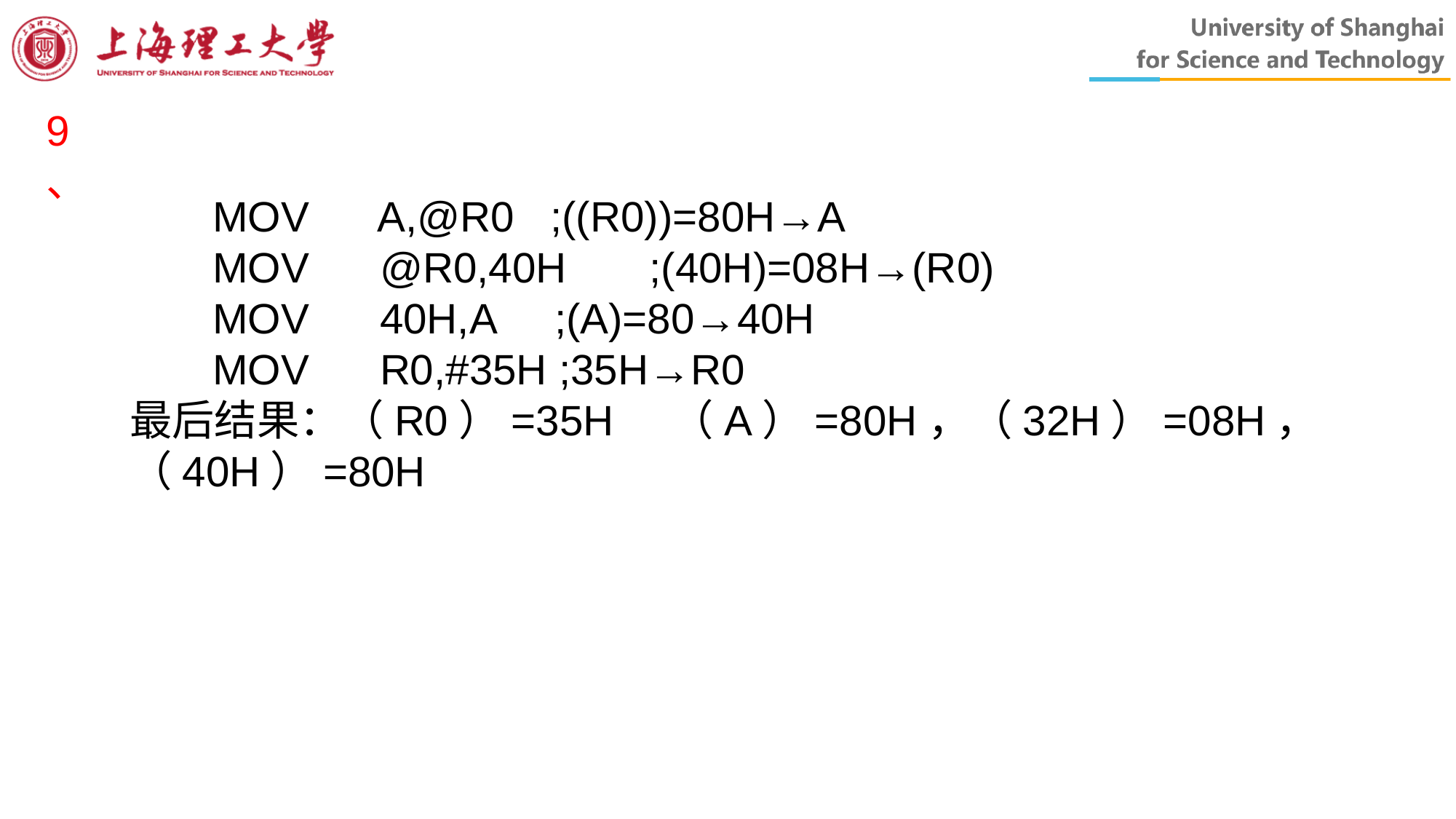

9、
       MOV      A,@R0   ;((R0))=80H→A
       MOV      @R0,40H       ;(40H)=08H→(R0)
       MOV      40H,A     ;(A)=80→40H
       MOV      R0,#35H ;35H→R0
最后结果：（R0）=35H    （A）=80H，（32H）=08H，（40H）=80H